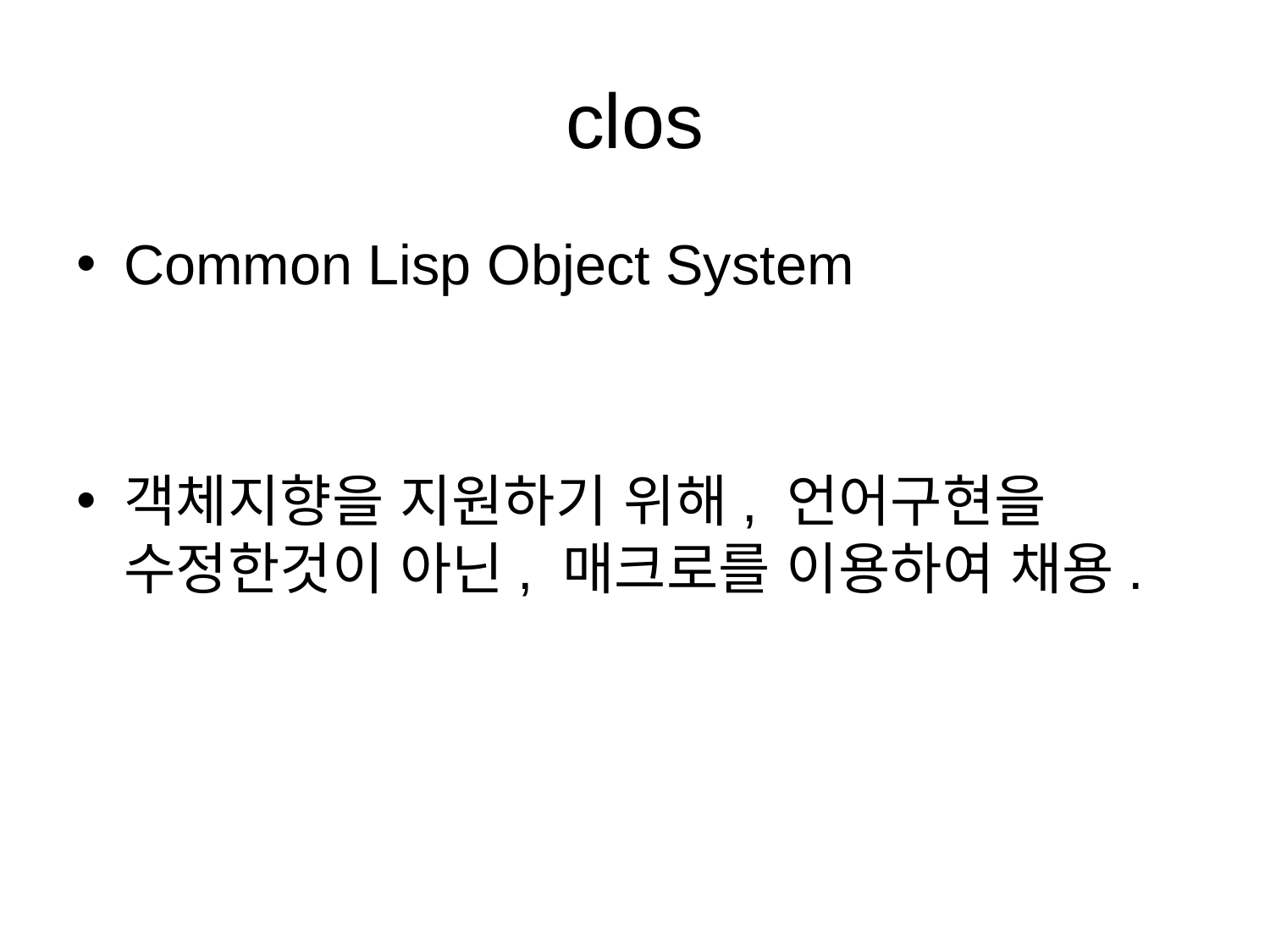

# clos
Common Lisp Object System

객체지향을 지원하기 위해, 언어구현을 수정한것이 아닌, 매크로를 이용하여 채용.